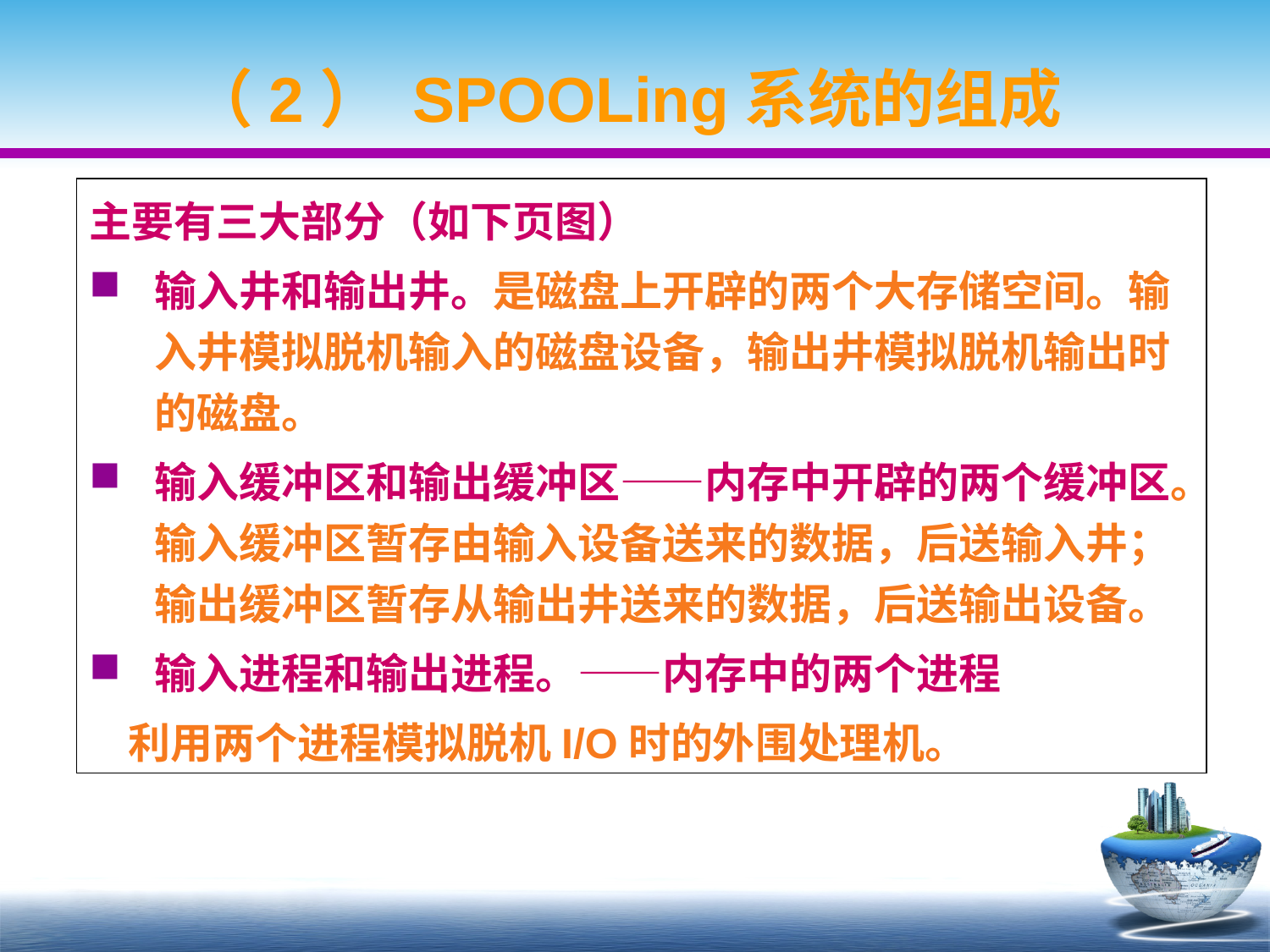

# （2） SPOOLing系统的组成

主要有三大部分（如下页图）
输入井和输出井。是磁盘上开辟的两个大存储空间。输入井模拟脱机输入的磁盘设备，输出井模拟脱机输出时的磁盘。
输入缓冲区和输出缓冲区——内存中开辟的两个缓冲区。输入缓冲区暂存由输入设备送来的数据，后送输入井；输出缓冲区暂存从输出井送来的数据，后送输出设备。
输入进程和输出进程。——内存中的两个进程
   利用两个进程模拟脱机I/O时的外围处理机。